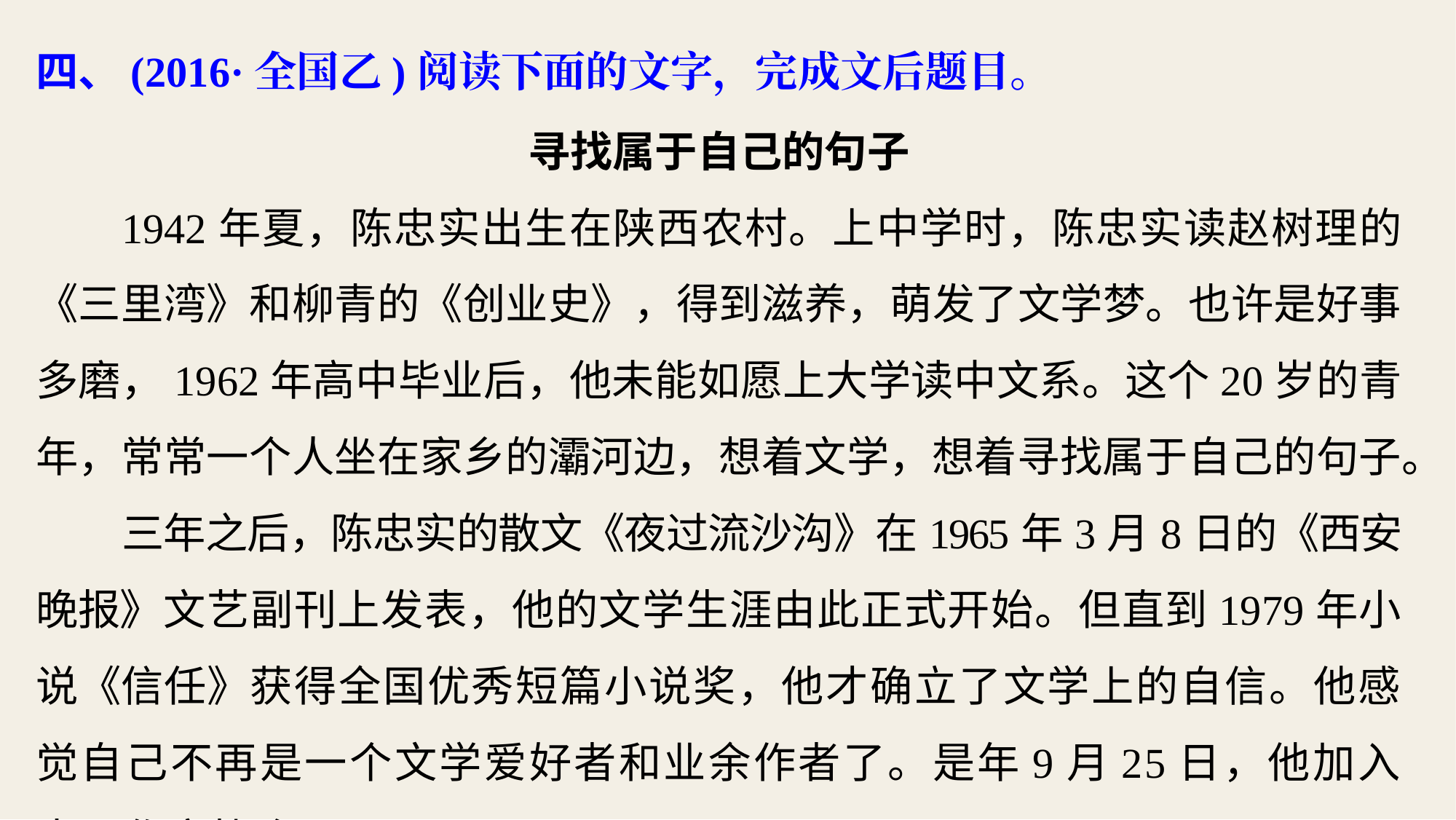

四、(2016·全国乙)阅读下面的文字，完成文后题目。
寻找属于自己的句子
1942年夏，陈忠实出生在陕西农村。上中学时，陈忠实读赵树理的《三里湾》和柳青的《创业史》，得到滋养，萌发了文学梦。也许是好事多磨，1962年高中毕业后，他未能如愿上大学读中文系。这个20岁的青年，常常一个人坐在家乡的灞河边，想着文学，想着寻找属于自己的句子。
三年之后，陈忠实的散文《夜过流沙沟》在1965年3月8日的《西安晚报》文艺副刊上发表，他的文学生涯由此正式开始。但直到1979年小说《信任》获得全国优秀短篇小说奖，他才确立了文学上的自信。他感觉自己不再是一个文学爱好者和业余作者了。是年9月25日，他加入中国作家协会。